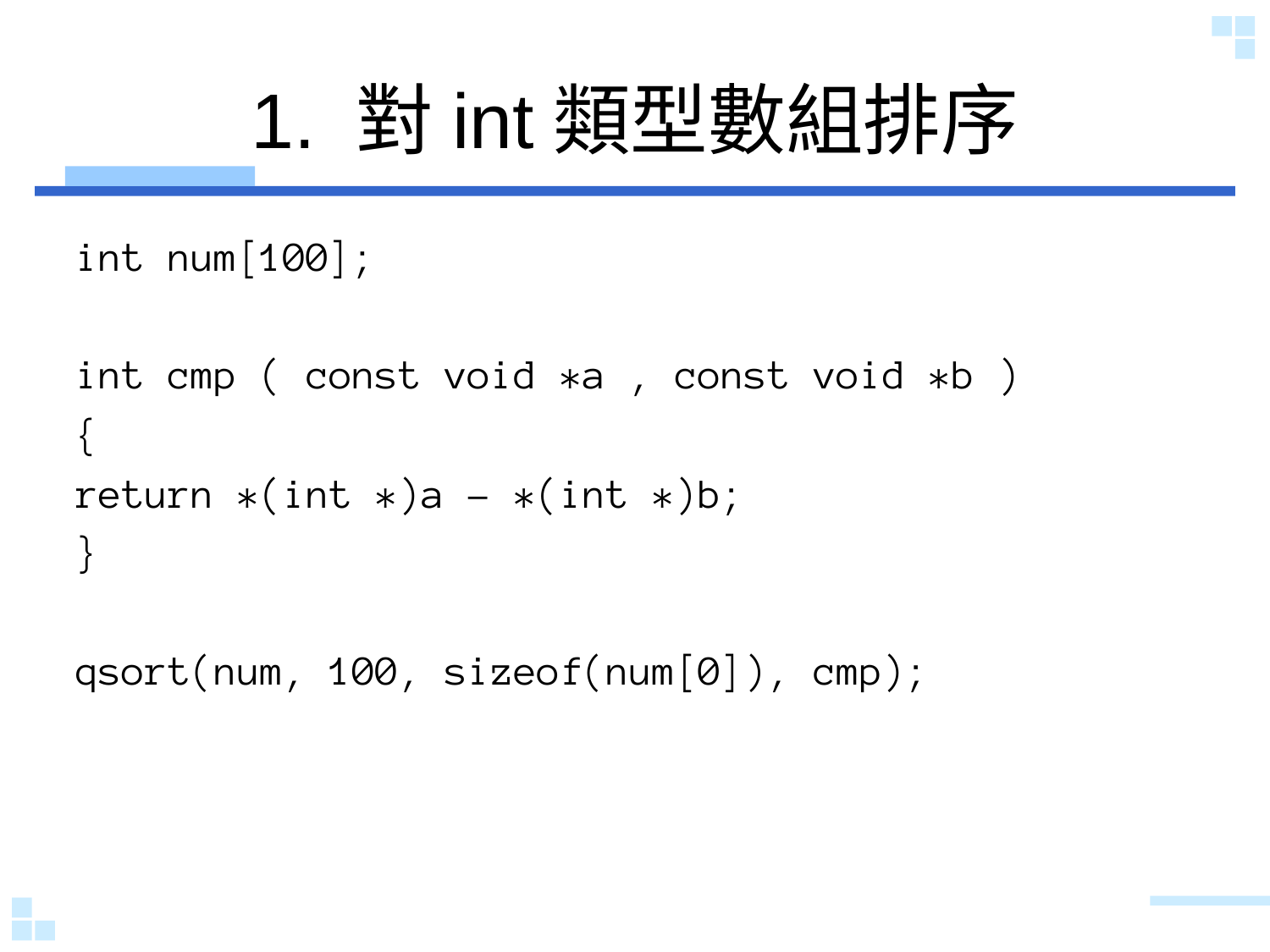

# 1. 對int類型數組排序
int num[100];

int cmp ( const void *a , const void *b )
{
return *(int *)a - *(int *)b;
}

qsort(num, 100, sizeof(num[0]), cmp);